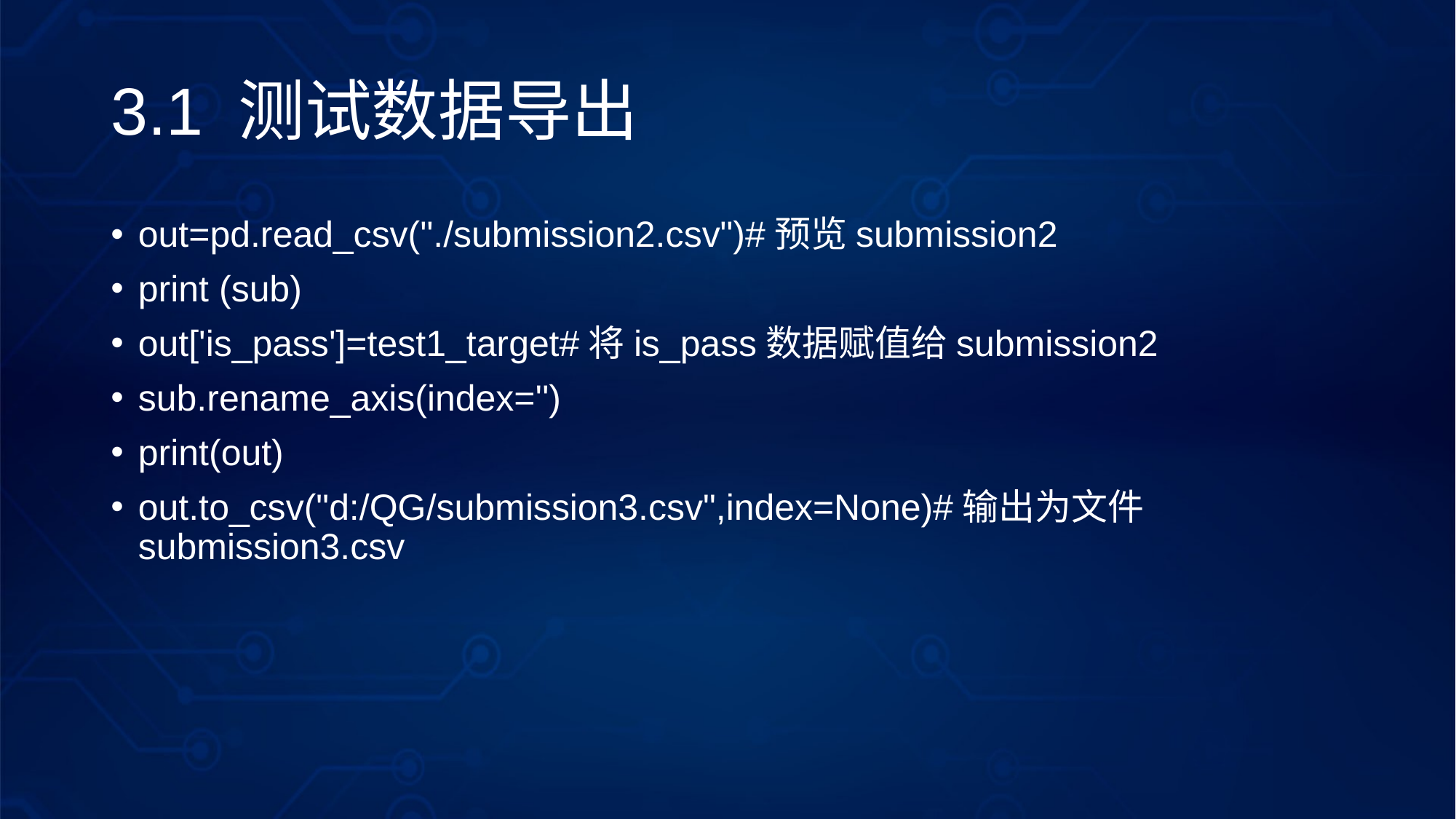

# 3.1 测试数据导出
out=pd.read_csv("./submission2.csv")#预览submission2
print (sub)
out['is_pass']=test1_target#将is_pass数据赋值给submission2
sub.rename_axis(index='')
print(out)
out.to_csv("d:/QG/submission3.csv",index=None)#输出为文件submission3.csv